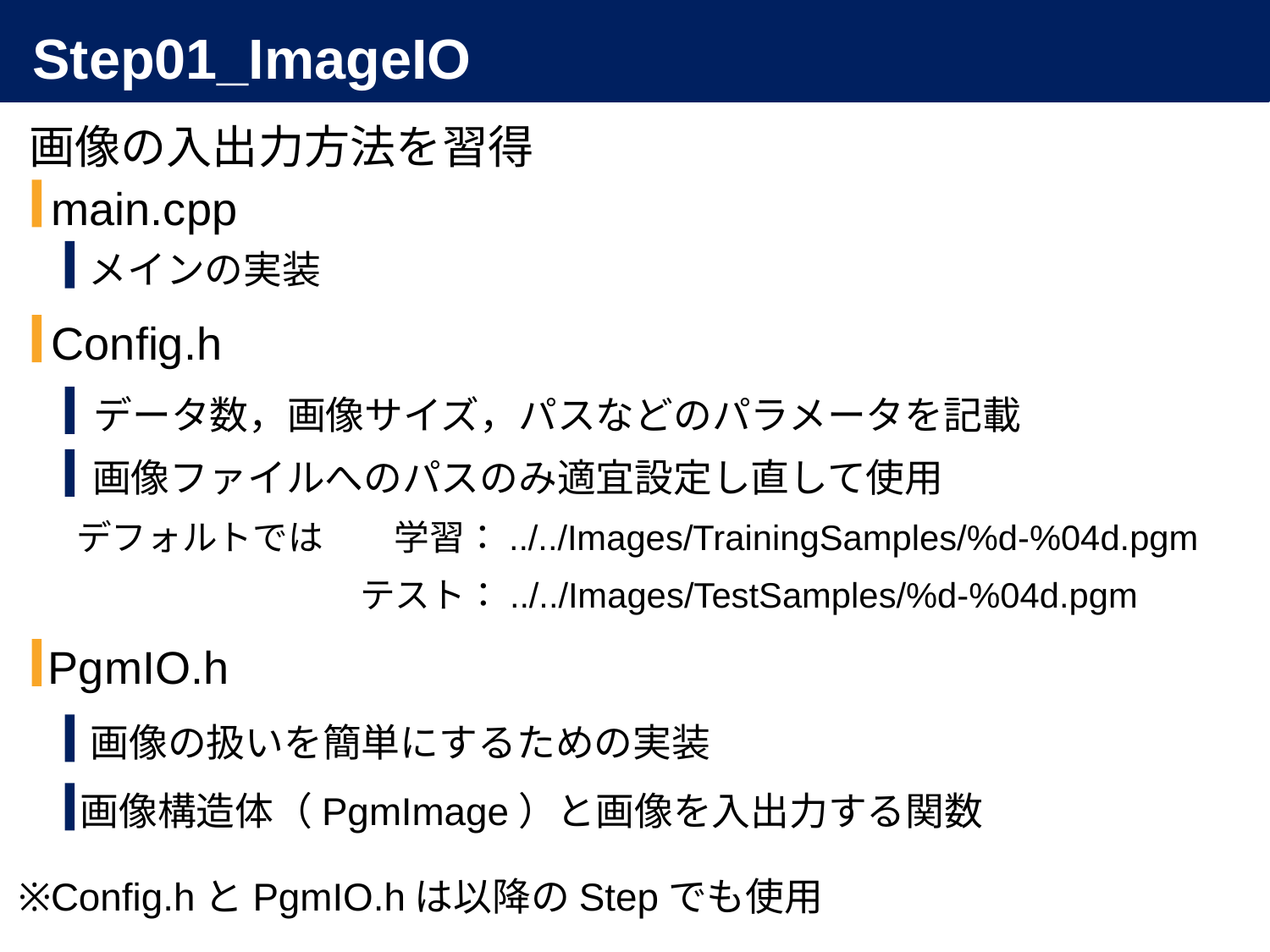

Step01_ImageIO
画像の入出力方法を習得
main.cpp

メインの実装

Config.h

データ数，画像サイズ，パスなどのパラメータを記載

画像ファイルへのパスのみ適宜設定し直して使用

デフォルトでは　　学習：../../Images/TrainingSamples/%d-%04d.pgm
テスト：../../Images/TestSamples/%d-%04d.pgm
PgmIO.h

画像の扱いを簡単にするための実装

画像構造体（PgmImage）と画像を入出力する関数

※Config.hとPgmIO.hは以降のStepでも使用